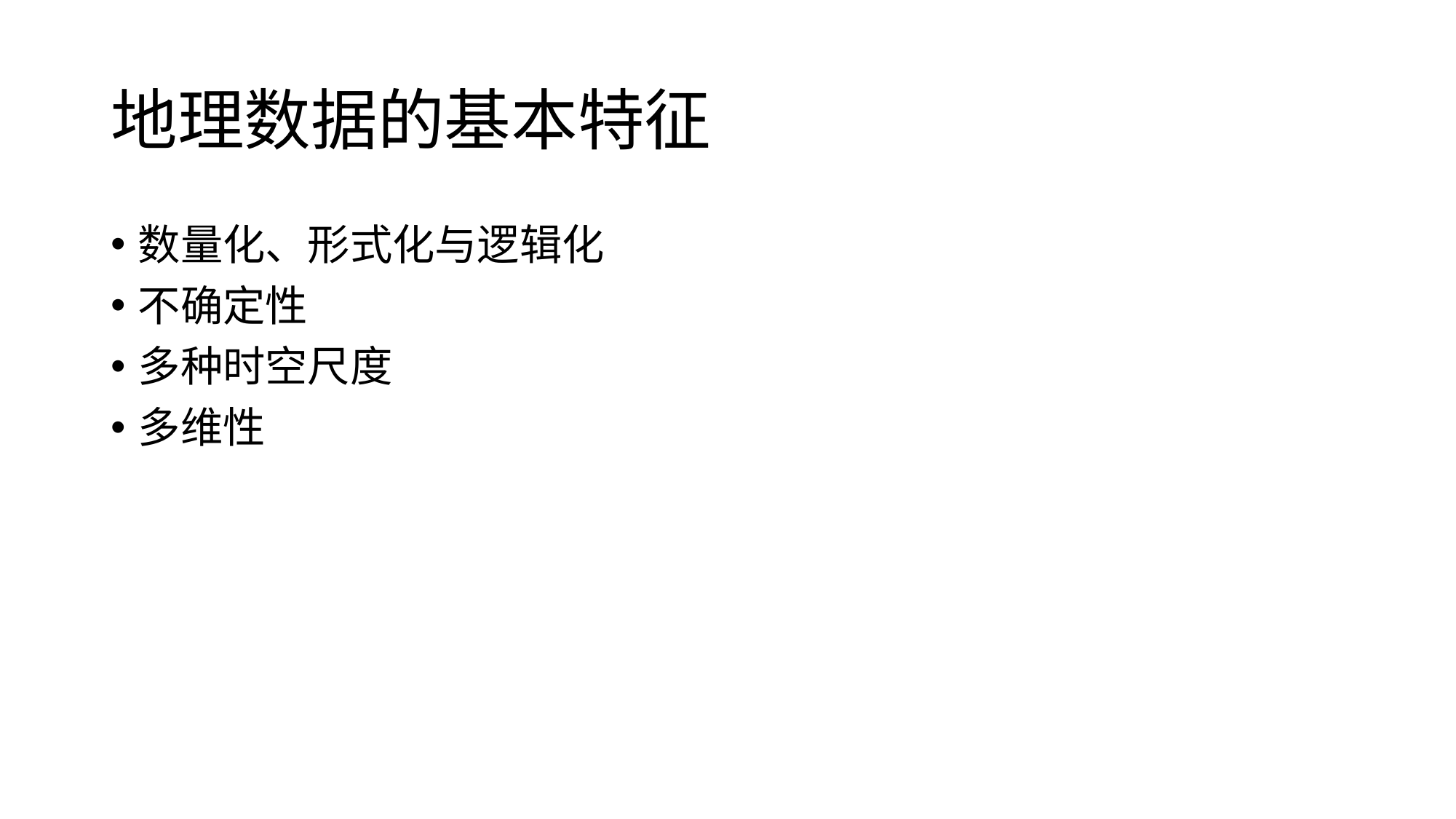

# 地理数据的基本特征
数量化、形式化与逻辑化
不确定性
多种时空尺度
多维性